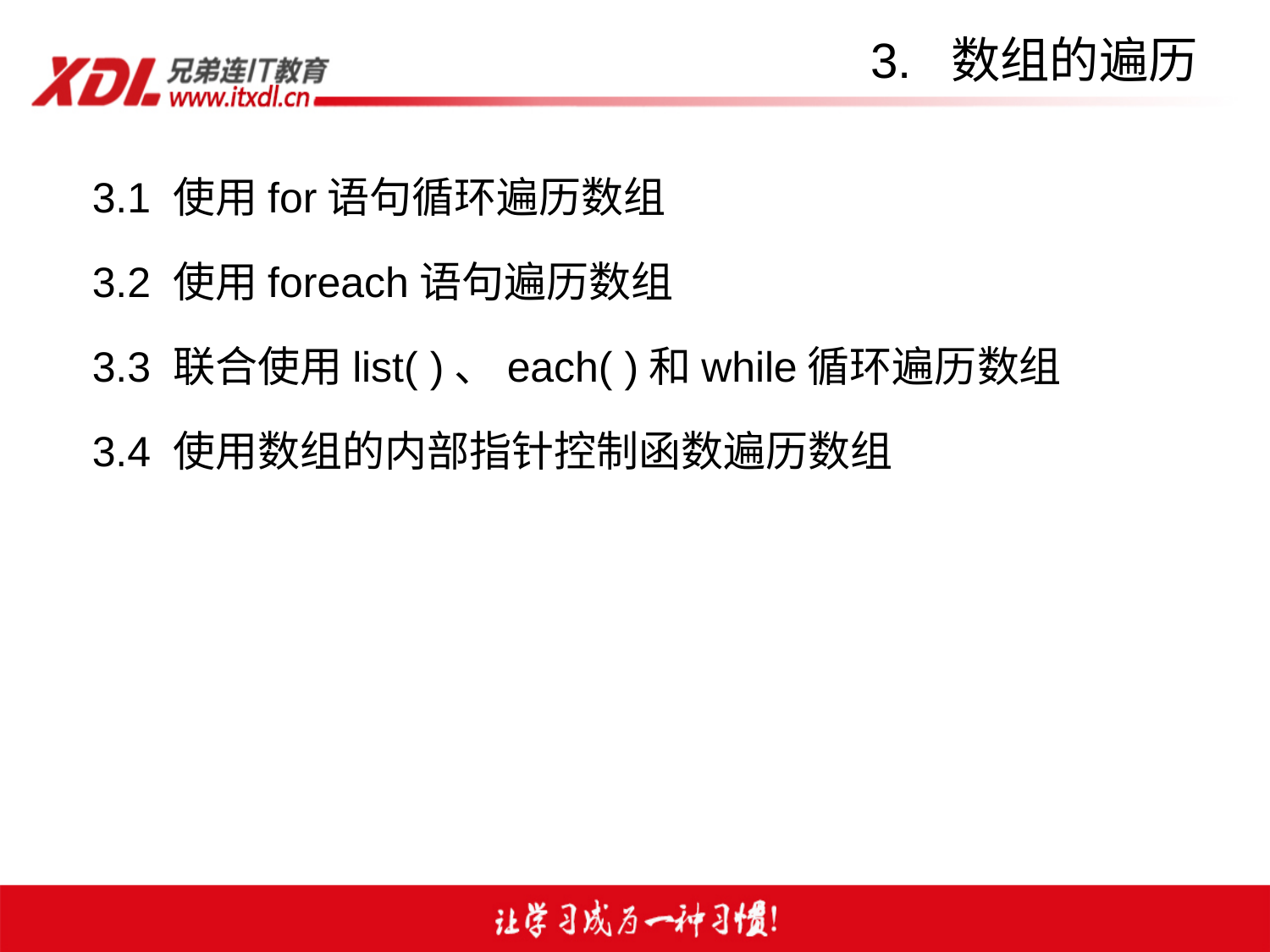

3.  数组的遍历
3.1 使用for语句循环遍历数组
3.2 使用foreach语句遍历数组
3.3 联合使用list( )、each( )和while循环遍历数组
3.4 使用数组的内部指针控制函数遍历数组